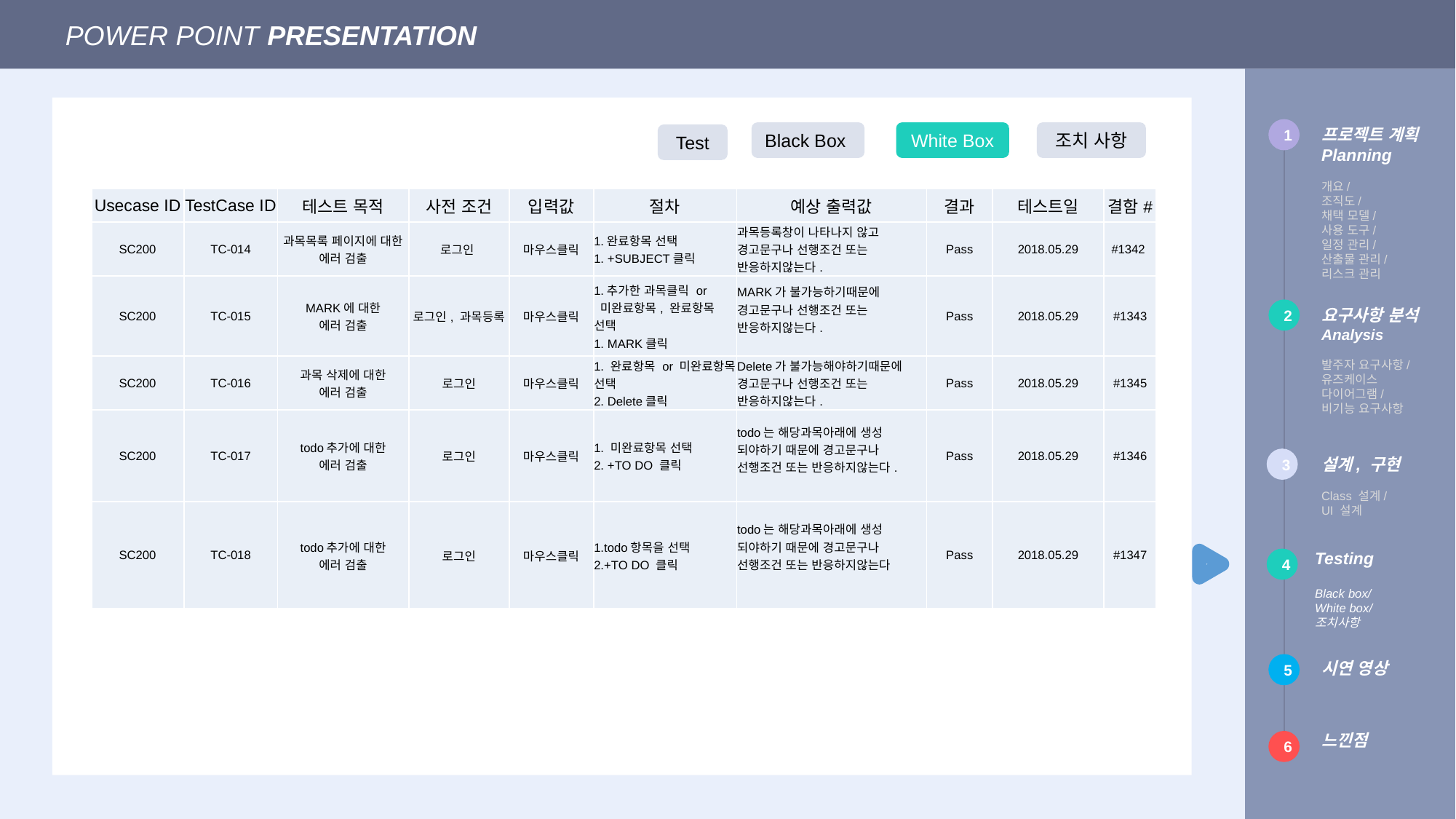

POWER POINT PRESENTATION

1
프로젝트 계획
Planning

개요/
조직도/
채택 모델/
사용 도구/
일정 관리/
산출물 관리/
리스크 관리

Black Box
White Box
조치 사항
Test
| Usecase ID | TestCase ID | 테스트 목적 | 사전 조건 | 입력값 | 절차 | 예상 출력값 | 결과 | 테스트일 | 결함# |
| --- | --- | --- | --- | --- | --- | --- | --- | --- | --- |
| SC200 | TC-014 | 과목목록 페이지에 대한 에러 검출 | 로그인 | 마우스클릭 | 1.완료항목 선택 1. +SUBJECT클릭 | 과목등록창이 나타나지 않고 경고문구나 선행조건 또는 반응하지않는다. | Pass | 2018.05.29 | #1342 |
| SC200 | TC-015 | MARK에 대한 에러 검출 | 로그인, 과목등록 | 마우스클릭 | 1.추가한 과목클릭 or 미완료항목, 완료항목 선택 1. MARK클릭 | MARK가 불가능하기때문에 경고문구나 선행조건 또는 반응하지않는다. | Pass | 2018.05.29 | #1343 |
| SC200 | TC-016 | 과목 삭제에 대한 에러 검출 | 로그인 | 마우스클릭 | 1. 완료항목 or 미완료항목 선택 2. Delete클릭 | Delete가 불가능해야하기때문에 경고문구나 선행조건 또는 반응하지않는다. | Pass | 2018.05.29 | #1345 |
| SC200 | TC-017 | todo추가에 대한 에러 검출 | 로그인 | 마우스클릭 | 1. 미완료항목 선택 2. +TO DO 클릭 | todo는 해당과목아래에 생성 되야하기 때문에 경고문구나 선행조건 또는 반응하지않는다. | Pass | 2018.05.29 | #1346 |
| SC200 | TC-018 | todo추가에 대한 에러 검출 | 로그인 | 마우스클릭 | 1.todo항목을 선택 2.+TO DO 클릭 | todo는 해당과목아래에 생성 되야하기 때문에 경고문구나 선행조건 또는 반응하지않는다 | Pass | 2018.05.29 | #1347 |
2
요구사항 분석Analysis

발주자 요구사항/
유즈케이스
다이어그램/
비기능 요구사항
3
설계, 구현

Class 설계/
UI 설계
Testing

Black box/
White box/
조치사항
4
시연 영상
5
느낀점
6